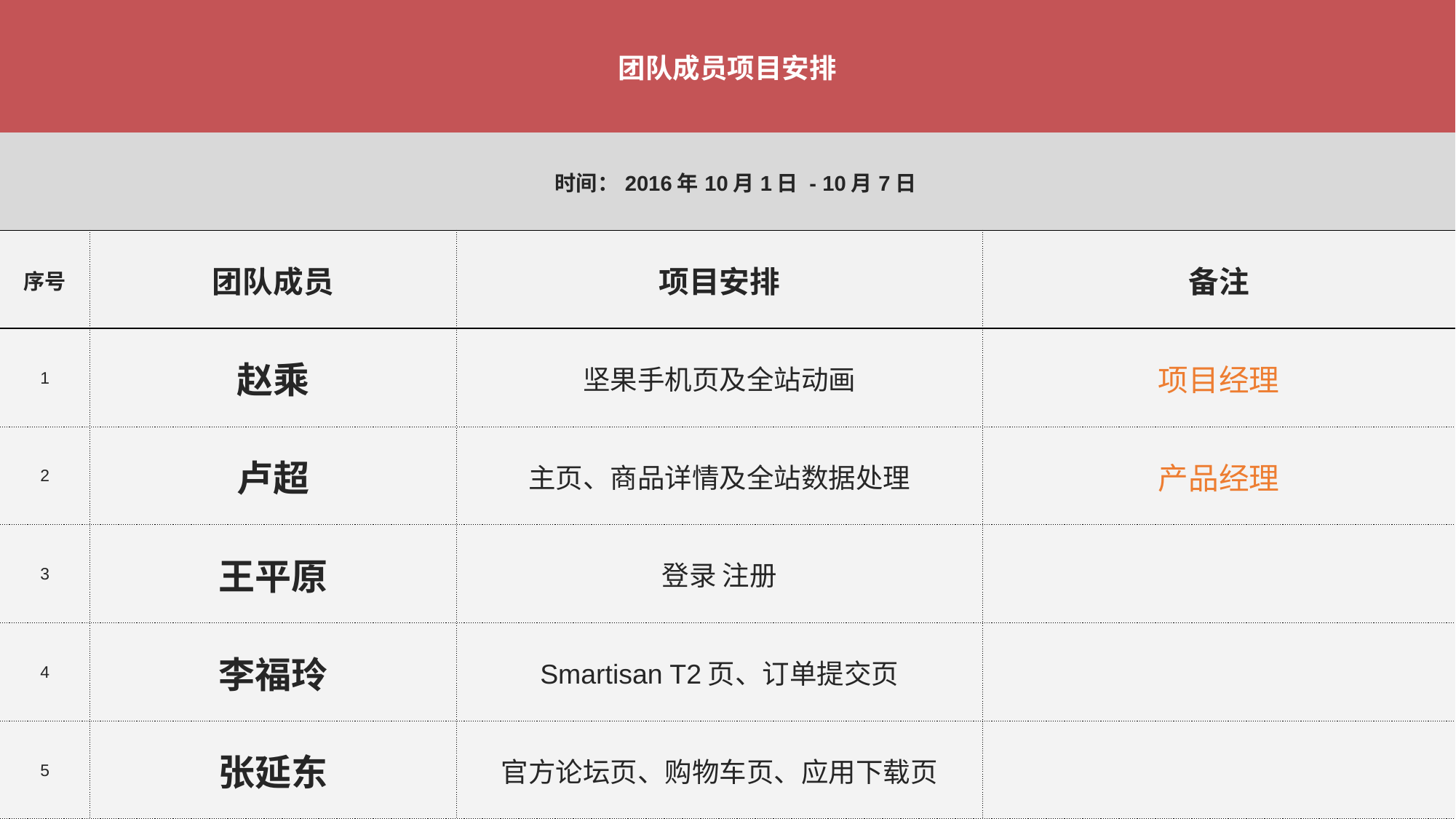

| 团队成员项目安排 |  |  |  |
| --- | --- | --- | --- |
| 时间：2016年10月1日 - 10月7日 |  |  |  |
| 序号 | 团队成员 | 项目安排 | 备注 |
| 1 | 赵乘 | 坚果手机页及全站动画 | 项目经理 |
| 2 | 卢超 | 主页、商品详情及全站数据处理 | 产品经理 |
| 3 | 王平原 | 登录 注册 |  |
| 4 | 李福玲 | Smartisan T2页、订单提交页 |  |
| 5 | 张延东 | 官方论坛页、购物车页、应用下载页 |  |